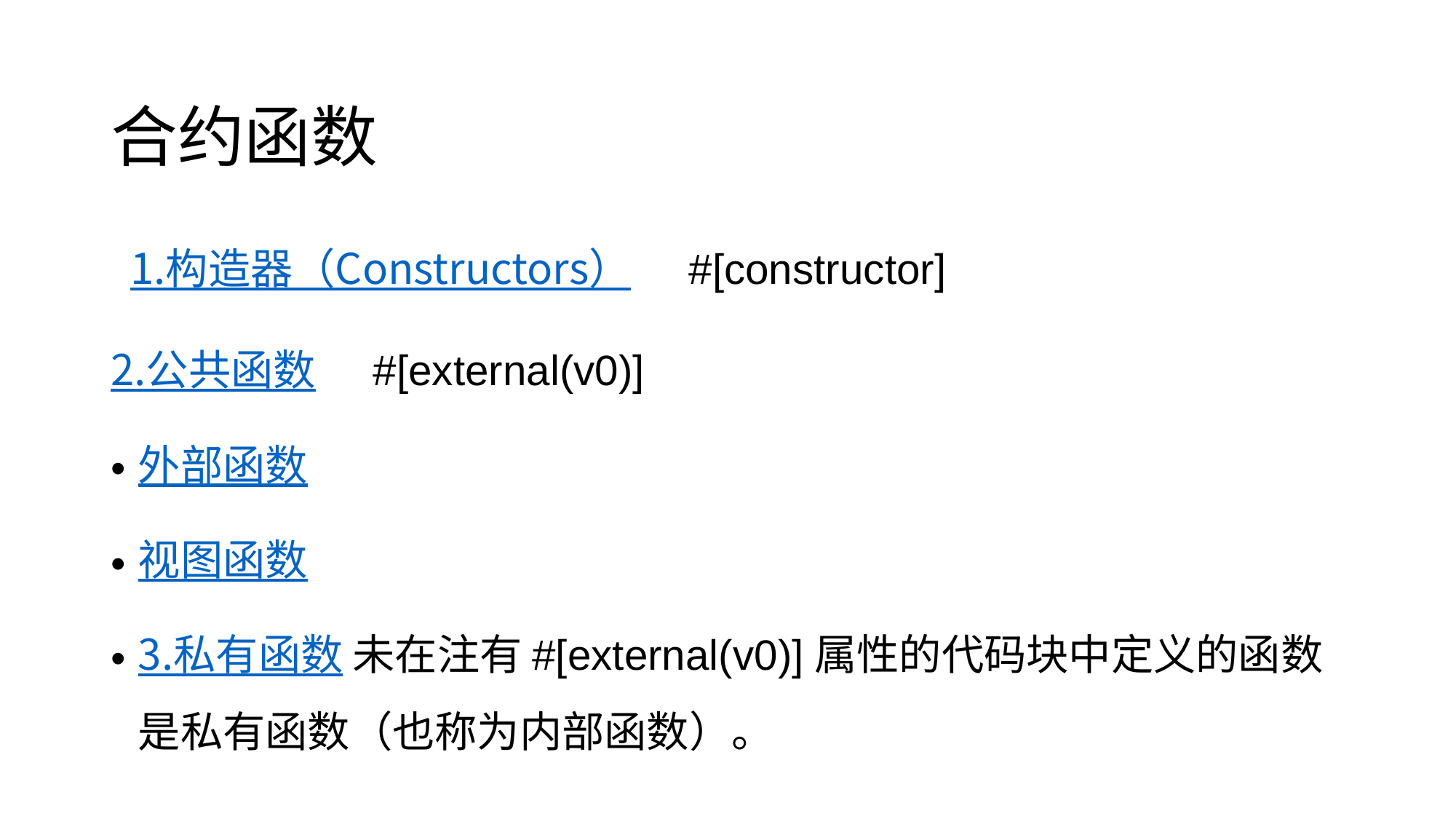

# 合约函数
 1.构造器（Constructors）     #[constructor]
2.公共函数     #[external(v0)]
外部函数
视图函数
3.私有函数 未在注有#[external(v0)]属性的代码块中定义的函数是私有函数（也称为内部函数）。